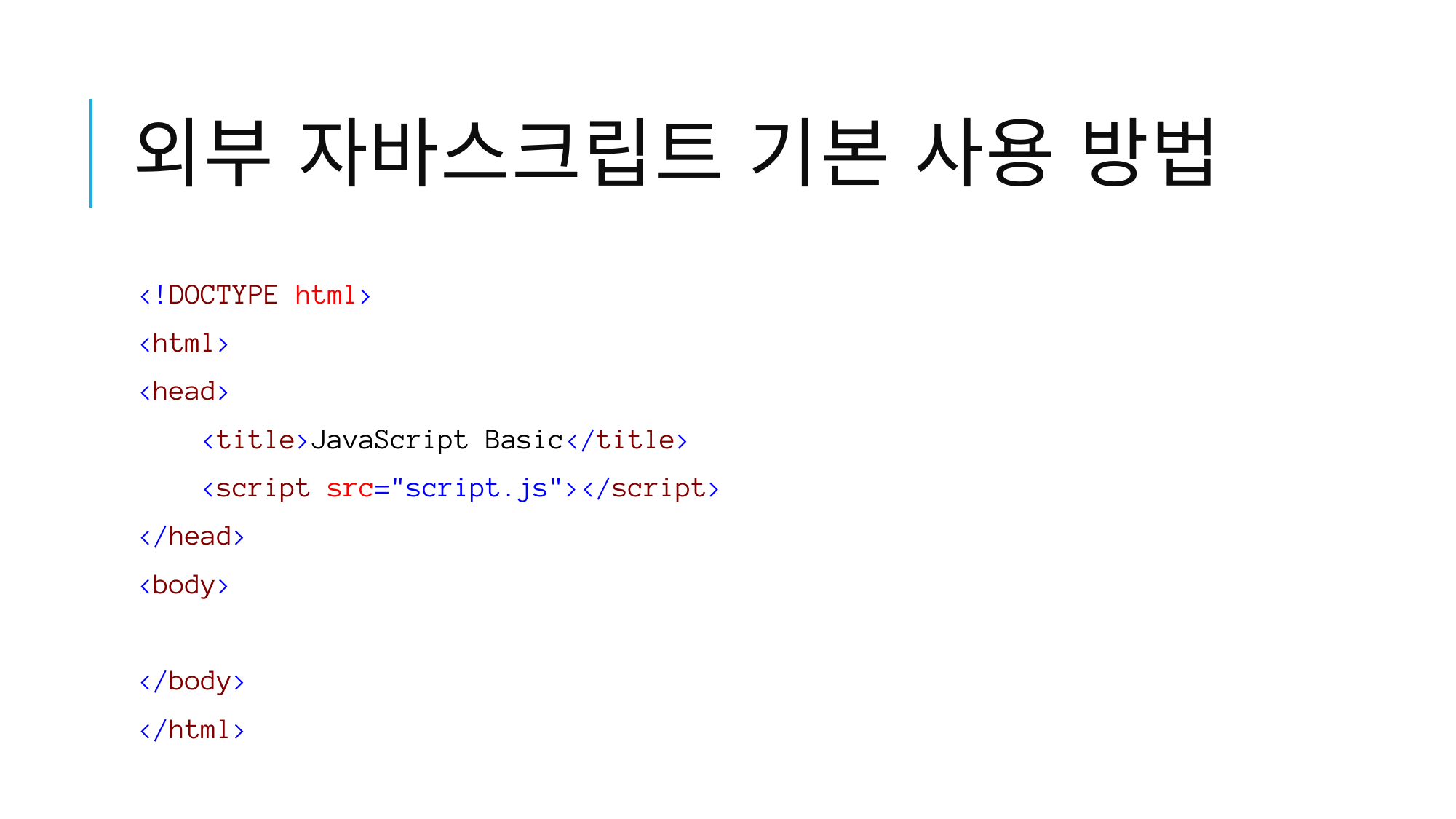

# 외부 자바스크립트 기본 사용 방법
<!DOCTYPE html>
<html>
<head>
    <title>JavaScript Basic</title>
    <script src="script.js"></script>
</head>
<body>

</body>
</html>